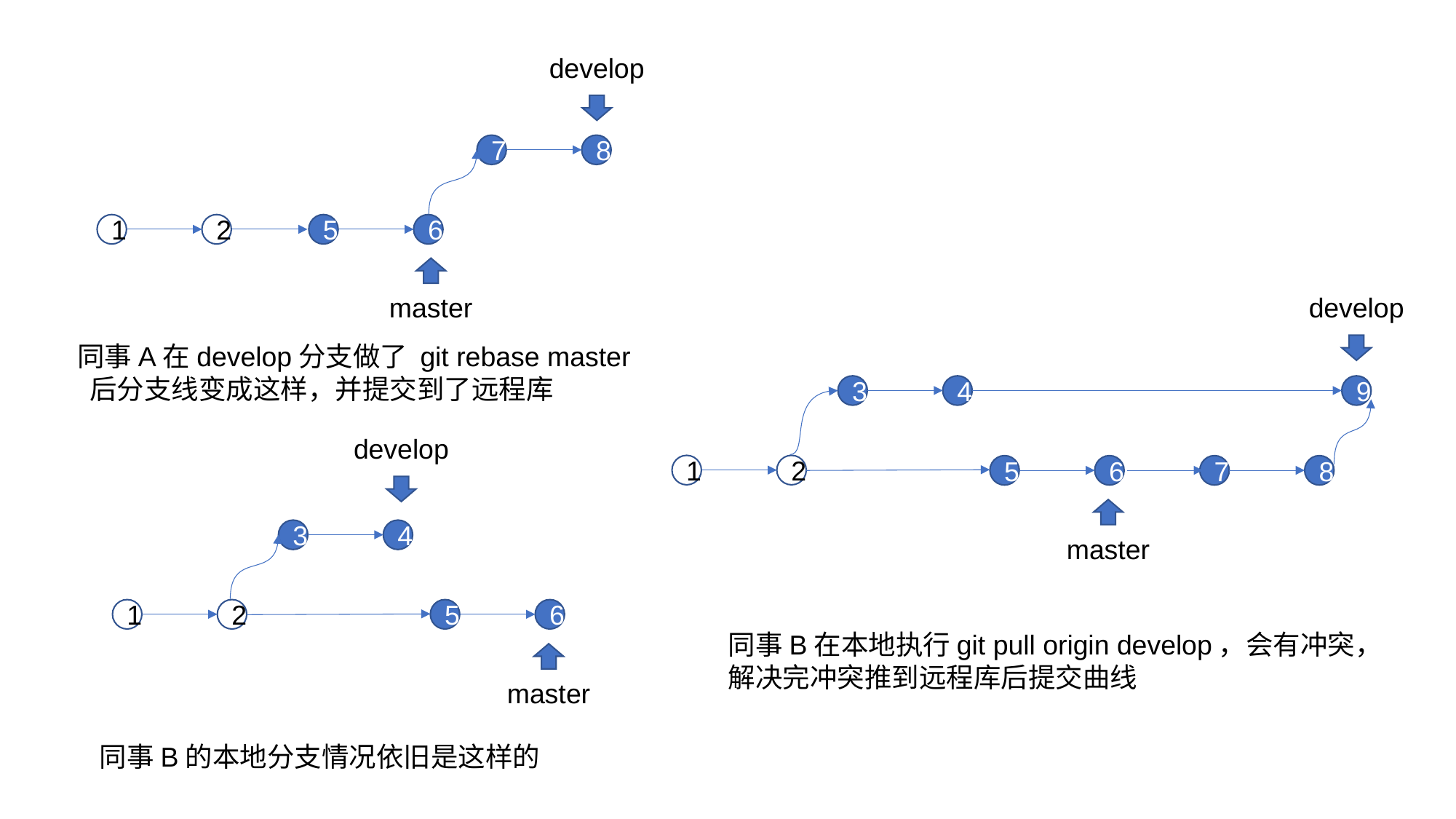

develop

7
8
1
2
5
6

master
develop

3
4
9
1
2
5
6
7
8

master
同事A在develop分支做了 git rebase master
 后分支线变成这样，并提交到了远程库
develop

3
4
1
2
5
6

master
同事B在本地执行git pull origin develop，会有冲突，
解决完冲突推到远程库后提交曲线
同事B的本地分支情况依旧是这样的